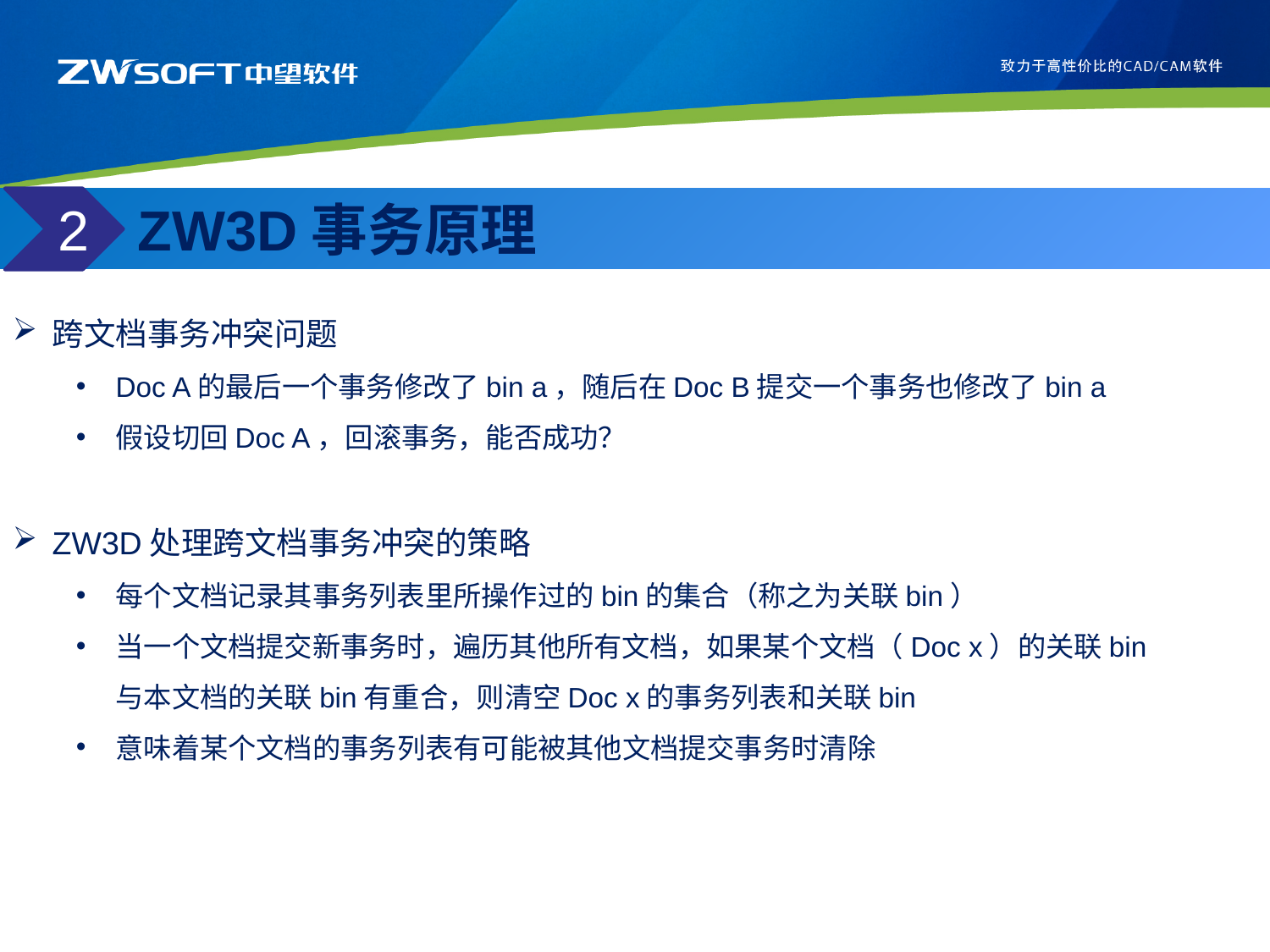

ZW3D事务原理
2
跨文档事务冲突问题
Doc A的最后一个事务修改了bin a，随后在Doc B提交一个事务也修改了bin a
假设切回Doc A，回滚事务，能否成功？

ZW3D处理跨文档事务冲突的策略
每个文档记录其事务列表里所操作过的bin的集合（称之为关联bin）
当一个文档提交新事务时，遍历其他所有文档，如果某个文档（Doc x）的关联bin与本文档的关联bin有重合，则清空Doc x的事务列表和关联bin
意味着某个文档的事务列表有可能被其他文档提交事务时清除